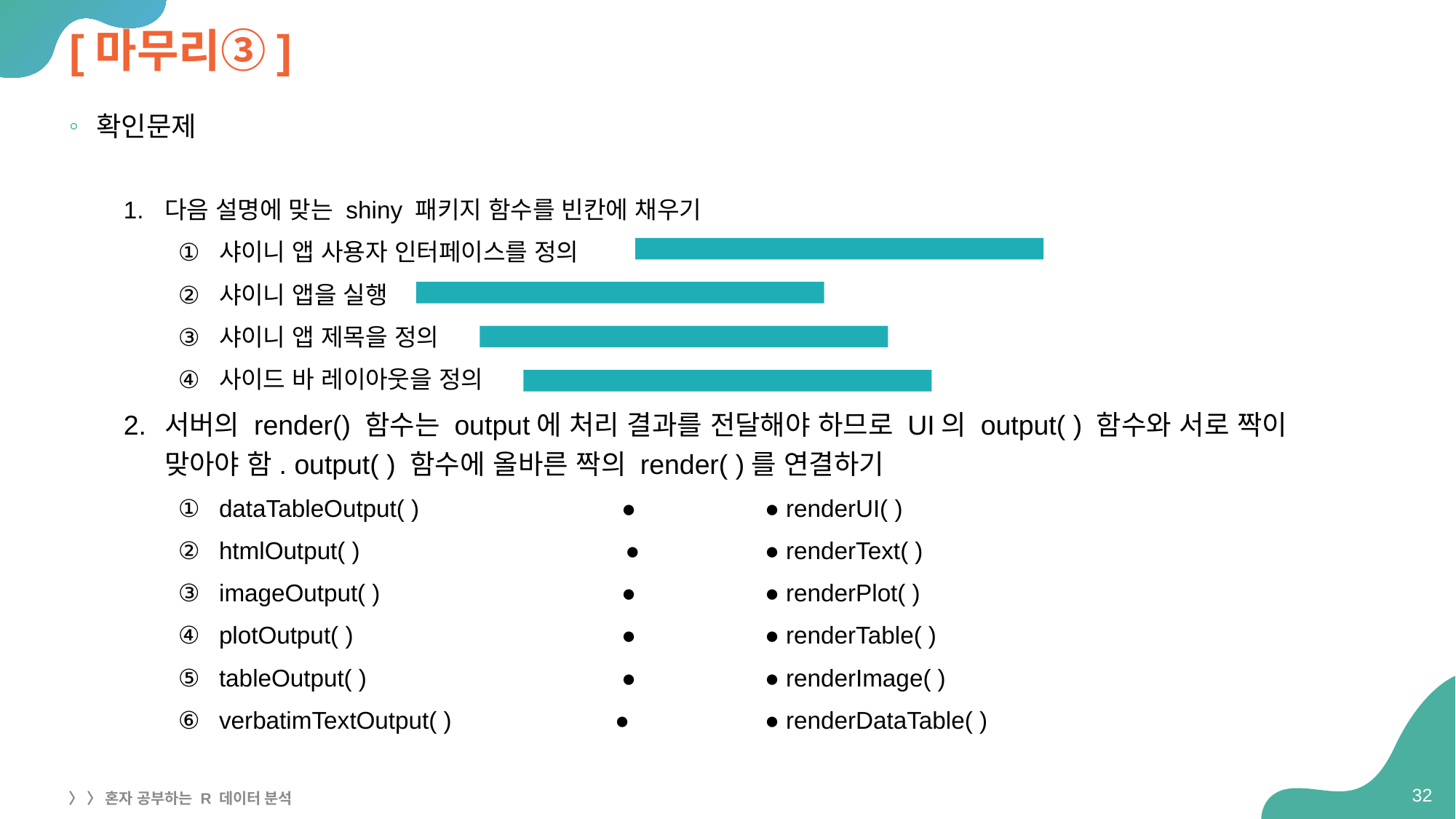

# [마무리③]
확인문제
다음 설명에 맞는 shiny 패키지 함수를 빈칸에 채우기
샤이니 앱 사용자 인터페이스를 정의
샤이니 앱을 실행
샤이니 앱 제목을 정의
사이드 바 레이아웃을 정의
서버의 render() 함수는 output에 처리 결과를 전달해야 하므로 UI의 output( ) 함수와 서로 짝이
맞아야 함. output( ) 함수에 올바른 짝의 render( )를 연결하기
dataTableOutput( )	 ● 		● renderUI( )
htmlOutput( ) 		● 		● renderText( )
imageOutput( )	 ● 		● renderPlot( )
plotOutput( )	 ● 		● renderTable( )
tableOutput( )	 ● 		● renderImage( )
verbatimTextOutput( ) 	● 		● renderDataTable( )

32
〉 〉 혼자 공부하는 R 데이터 분석